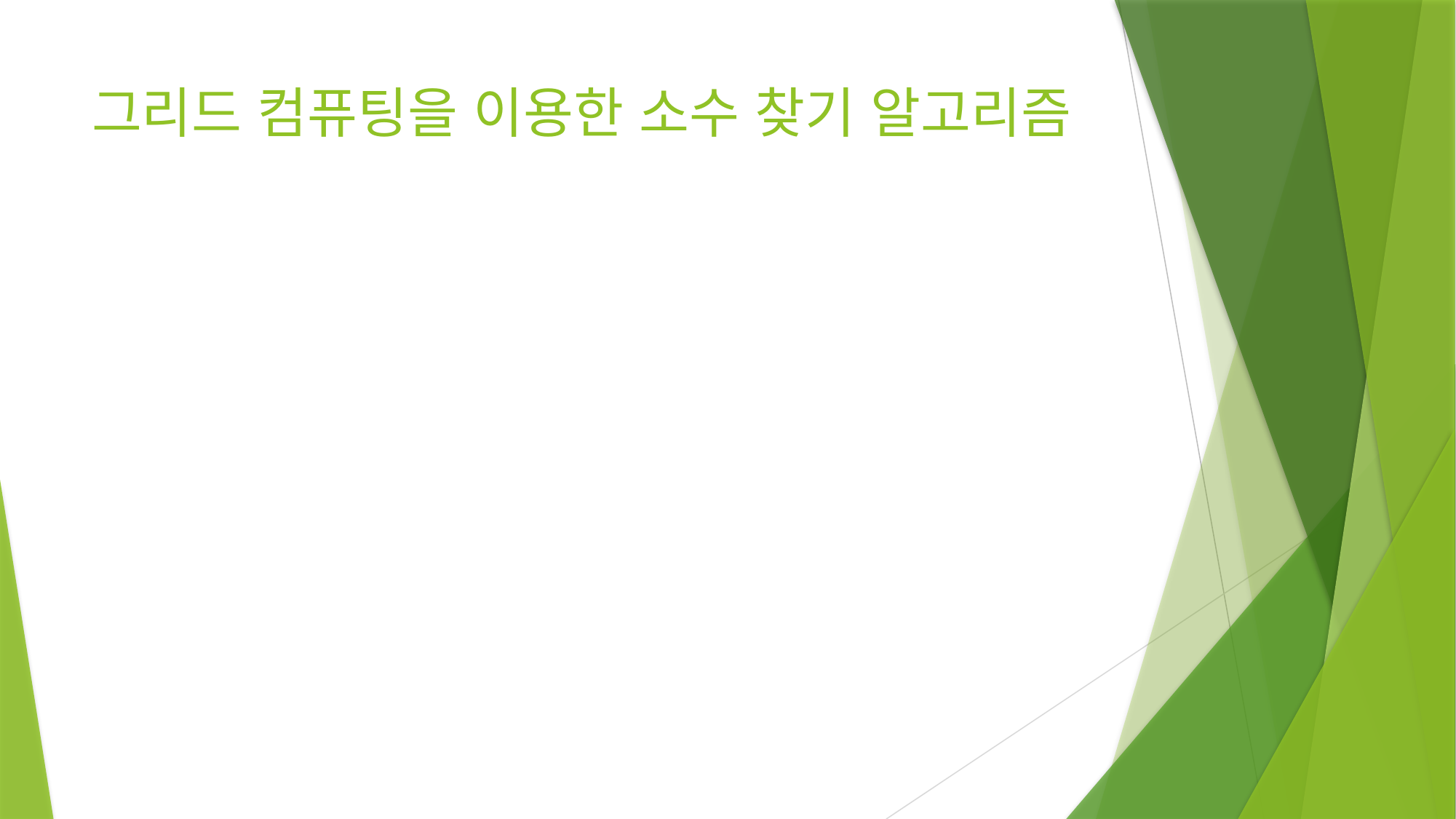

# 그리드 컴퓨팅을 이용한 소수 찾기 알고리즘